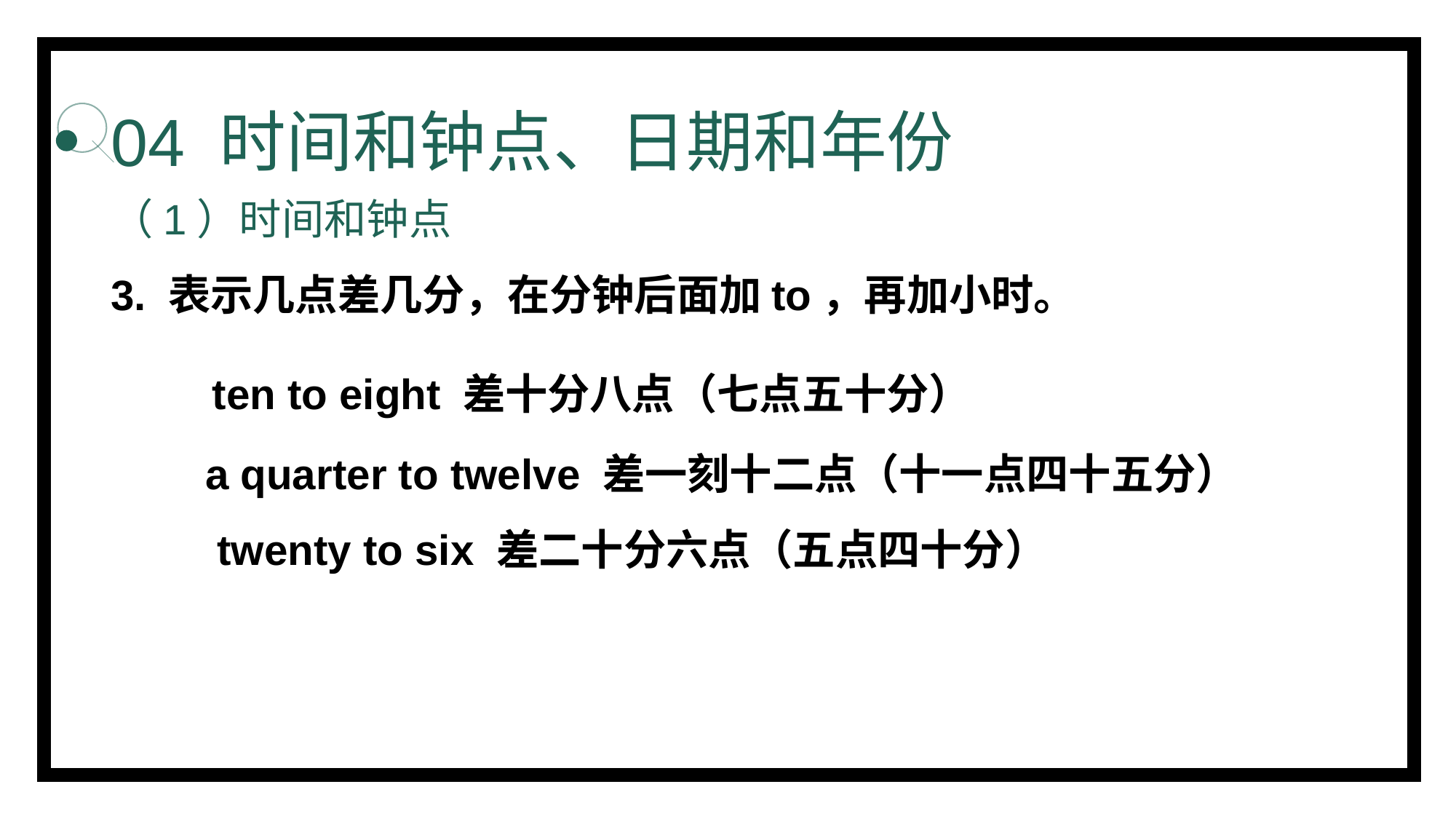

# 04 时间和钟点、日期和年份
（1）时间和钟点
3. 表示几点差几分，在分钟后面加to，再加小时。
      ten to eight 差十分八点（七点五十分）
        a quarter to twelve 差一刻十二点（十一点四十五分）
         twenty to six 差二十分六点（五点四十分）